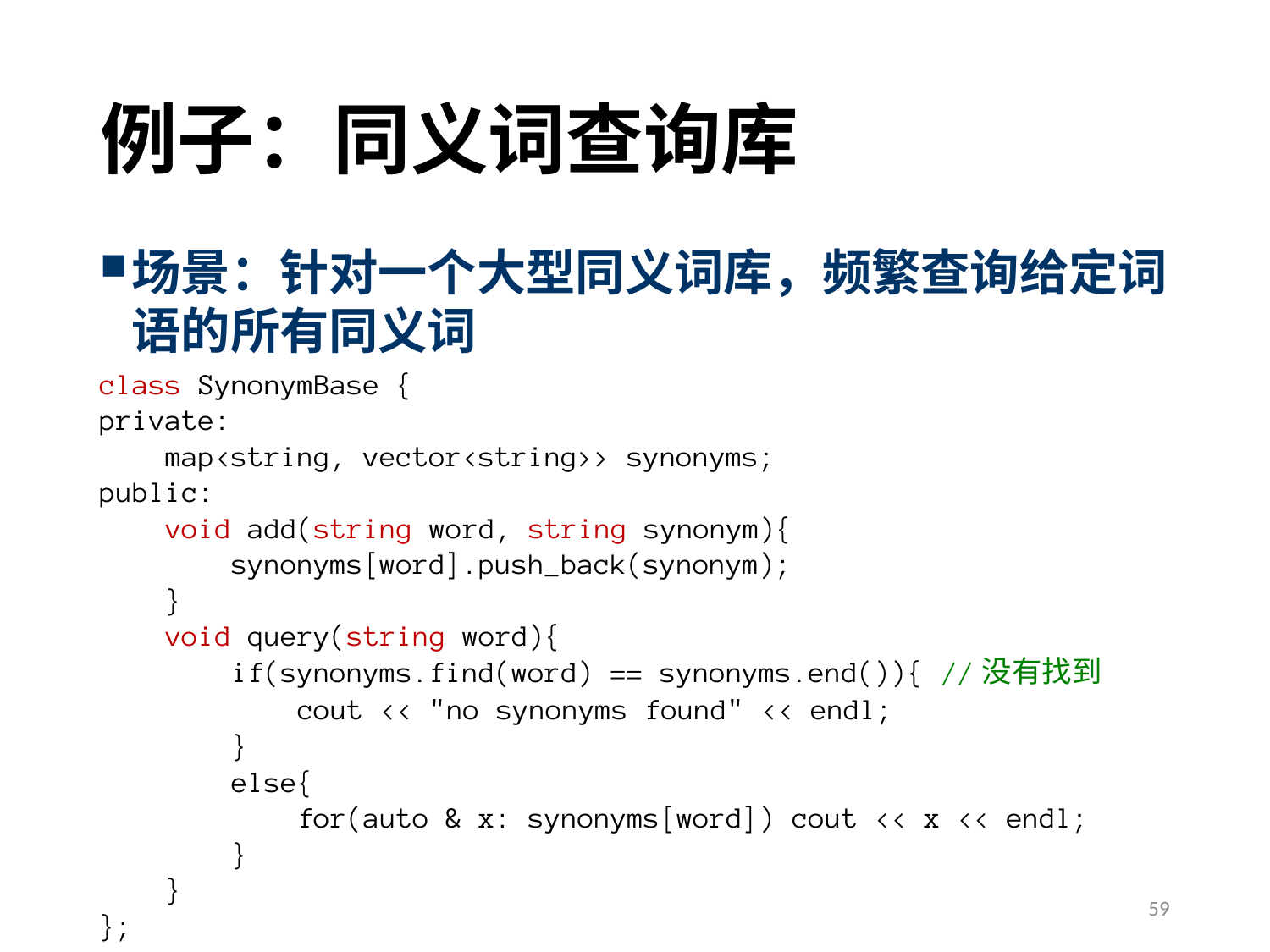

# 例子：同义词查询库
场景：针对一个大型同义词库，频繁查询给定词语的所有同义词

class SynonymBase {
private:
    map<string, vector<string>> synonyms;
public:
    void add(string word, string synonym){
        synonyms[word].push_back(synonym);
    }
    void query(string word){
        if(synonyms.find(word) == synonyms.end()){ //没有找到
            cout << "no synonyms found" << endl;
        }
        else{
            for(auto & x: synonyms[word]) cout << x << endl;
        }
    }
};
59